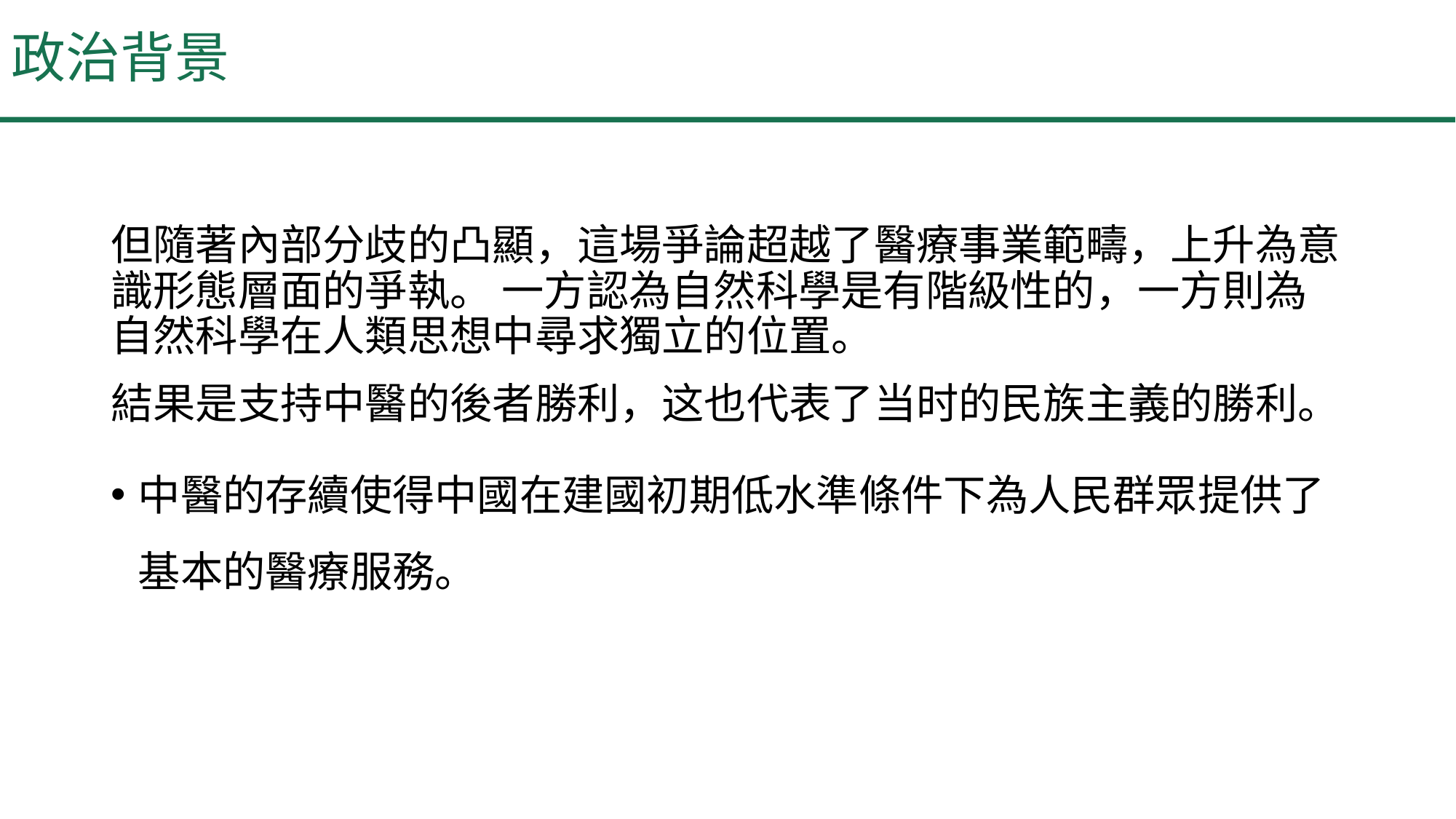

# 政治背景
但隨著內部分歧的凸顯，這場爭論超越了醫療事業範疇，上升為意識形態層面的爭執。 一方認為自然科學是有階級性的，一方則為自然科學在人類思想中尋求獨立的位置。
結果是支持中醫的後者勝利，这也代表了当时的民族主義的勝利。
中醫的存續使得中國在建國初期低水準條件下為人民群眾提供了基本的醫療服務。